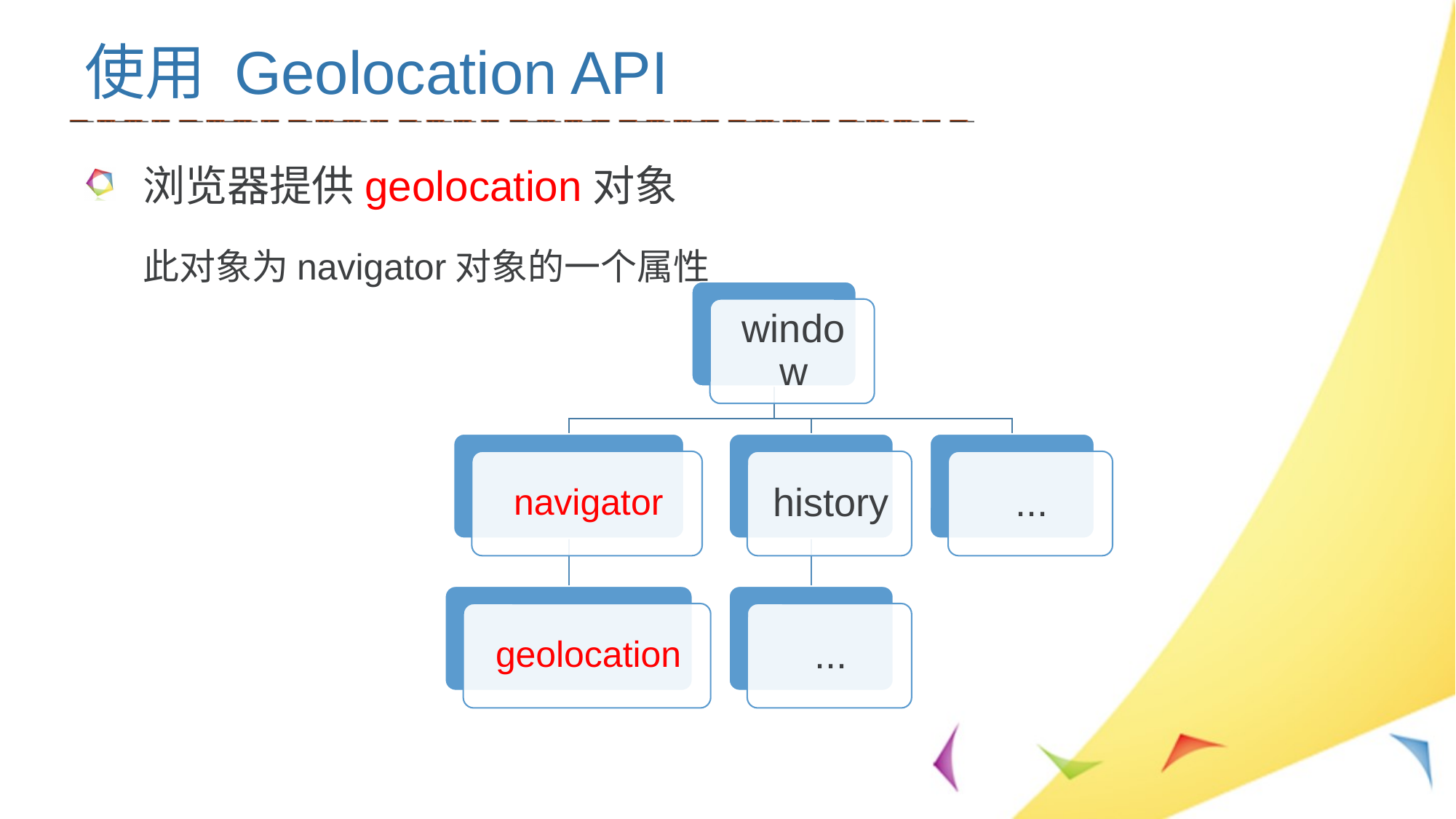

使用 Geolocation API
浏览器提供geolocation对象
此对象为navigator对象的一个属性
window
navigator
geolocation
history
...
...